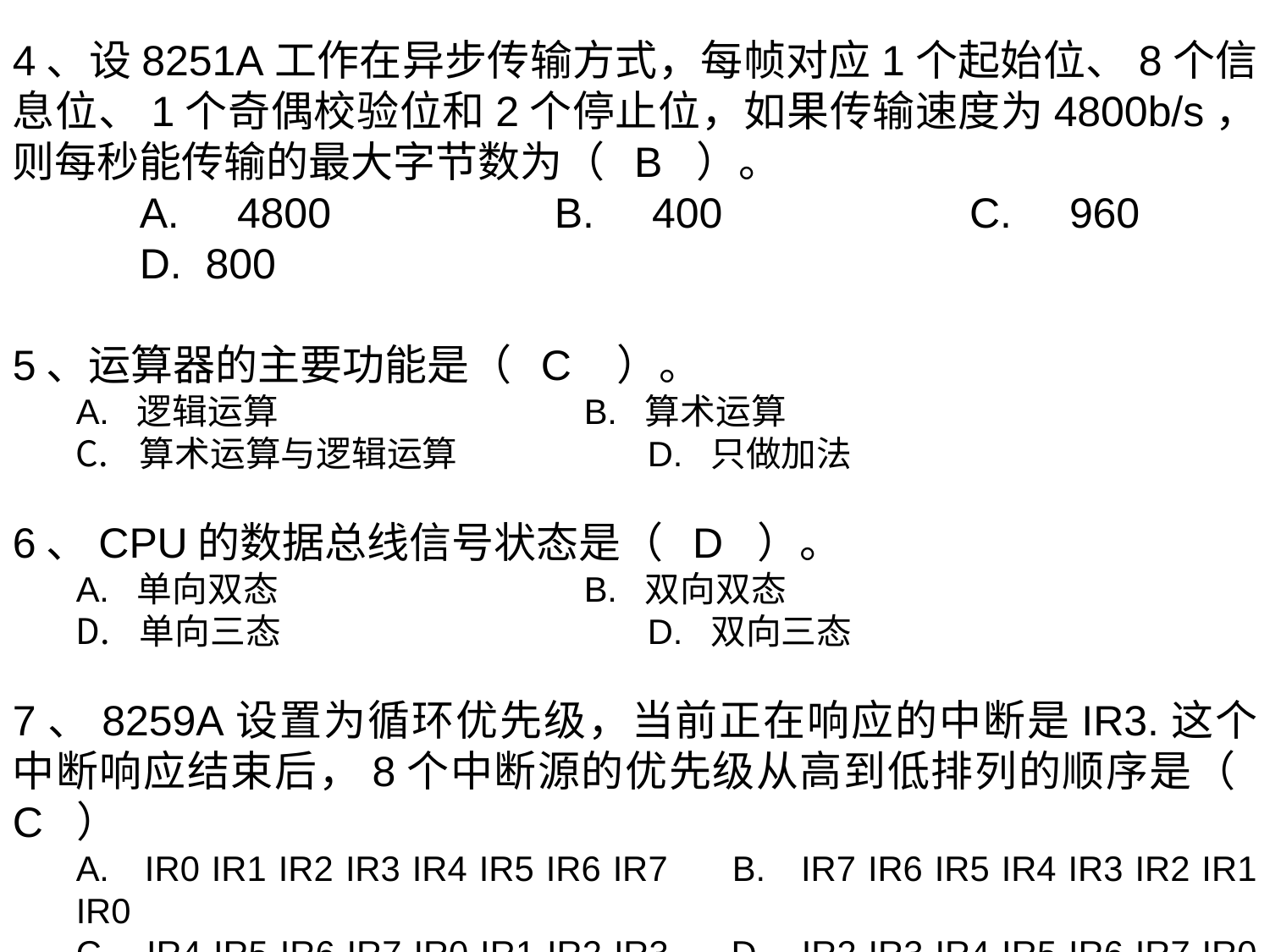

4、设8251A工作在异步传输方式，每帧对应1个起始位、8个信息位、1个奇偶校验位和2个停止位，如果传输速度为4800b/s，则每秒能传输的最大字节数为（  B  ）。
	A.  4800		B.  400		C.  960		D.  800

5、运算器的主要功能是（  C   ）。
A.  逻辑运算			B.  算术运算
算术运算与逻辑运算		D.  只做加法

6、CPU的数据总线信号状态是（  D  ）。
A.  单向双态			B.  双向双态
单向三态			D.  双向三态

7、8259A设置为循环优先级，当前正在响应的中断是IR3.这个中断响应结束后，8个中断源的优先级从高到低排列的顺序是（   C  ）
A.   IR0 IR1 IR2 IR3 IR4 IR5 IR6 IR7	B.   IR7 IR6 IR5 IR4 IR3 IR2 IR1 IR0
C.   IR4 IR5 IR6 IR7 IR0 IR1 IR2 IR3	D.   IR2 IR3 IR4 IR5 IR6 IR7 IR0 IR1